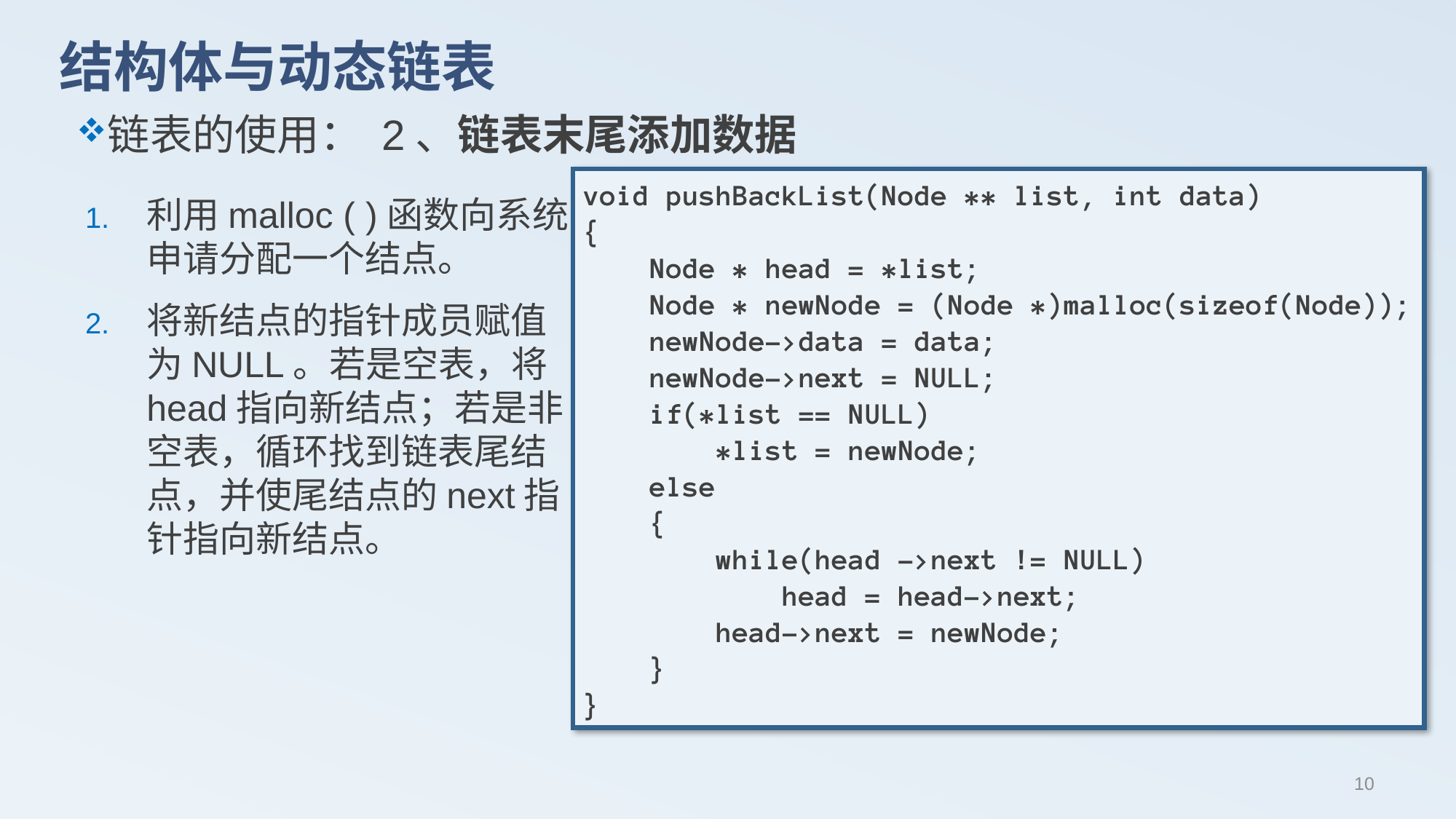

# 结构体与动态链表
链表的使用： 2、链表末尾添加数据
void pushBackList(Node ** list, int data)
{
    Node * head = *list;
    Node * newNode = (Node *)malloc(sizeof(Node));
    newNode->data = data;
    newNode->next = NULL;
    if(*list == NULL)
        *list = newNode;
    else
    {
        while(head ->next != NULL)
            head = head->next;
        head->next = newNode;
    }
}
利用malloc ( )函数向系统申请分配一个结点。
将新结点的指针成员赋值为NULL。若是空表，将head指向新结点；若是非空表，循环找到链表尾结点，并使尾结点的next指针指向新结点。